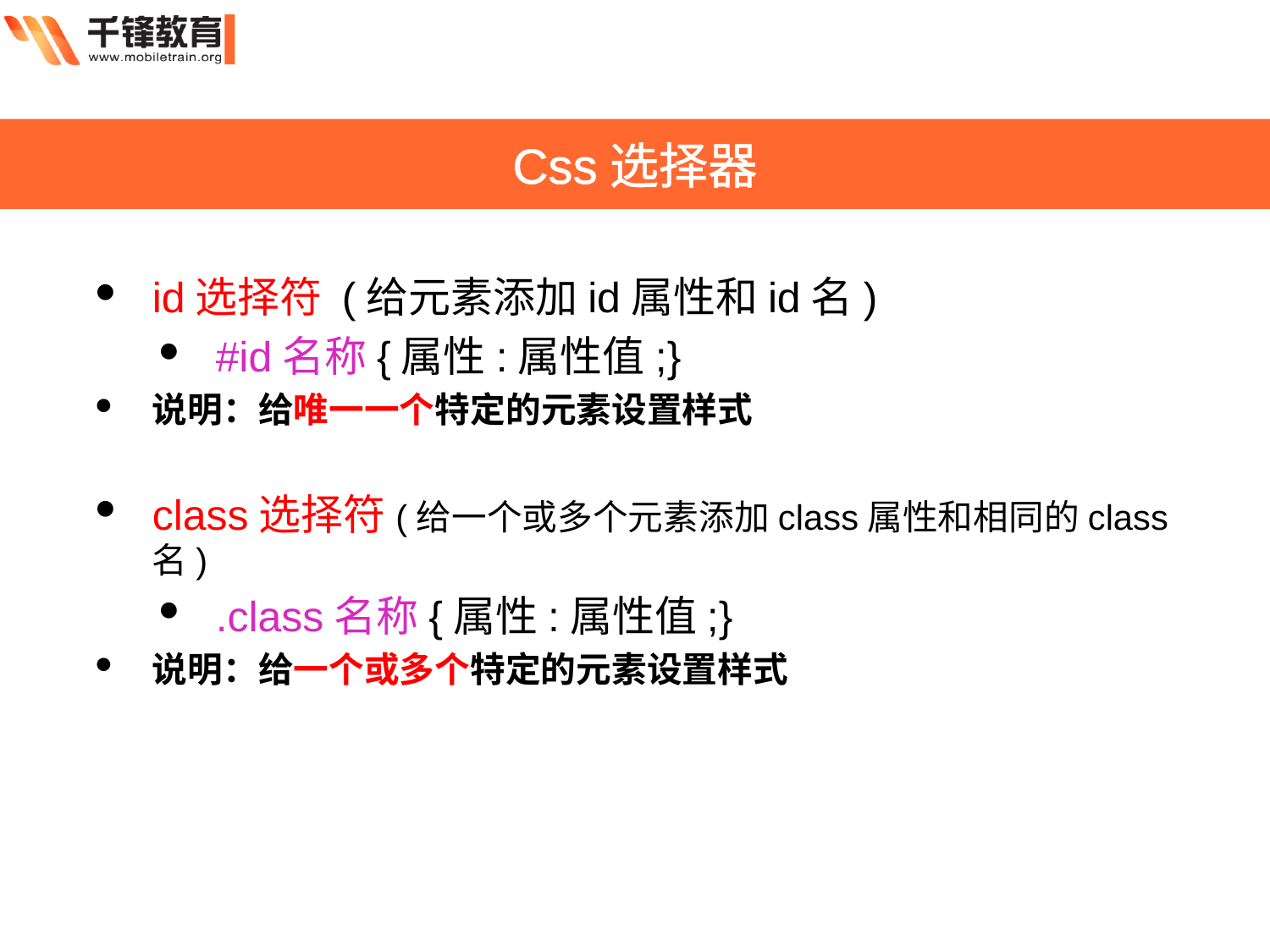

Css选择器
id选择符 (给元素添加id属性和id名)
#id名称{属性:属性值;}
说明：给唯一一个特定的元素设置样式

class选择符(给一个或多个元素添加class属性和相同的class名)
.class名称{属性:属性值;}
说明：给一个或多个特定的元素设置样式